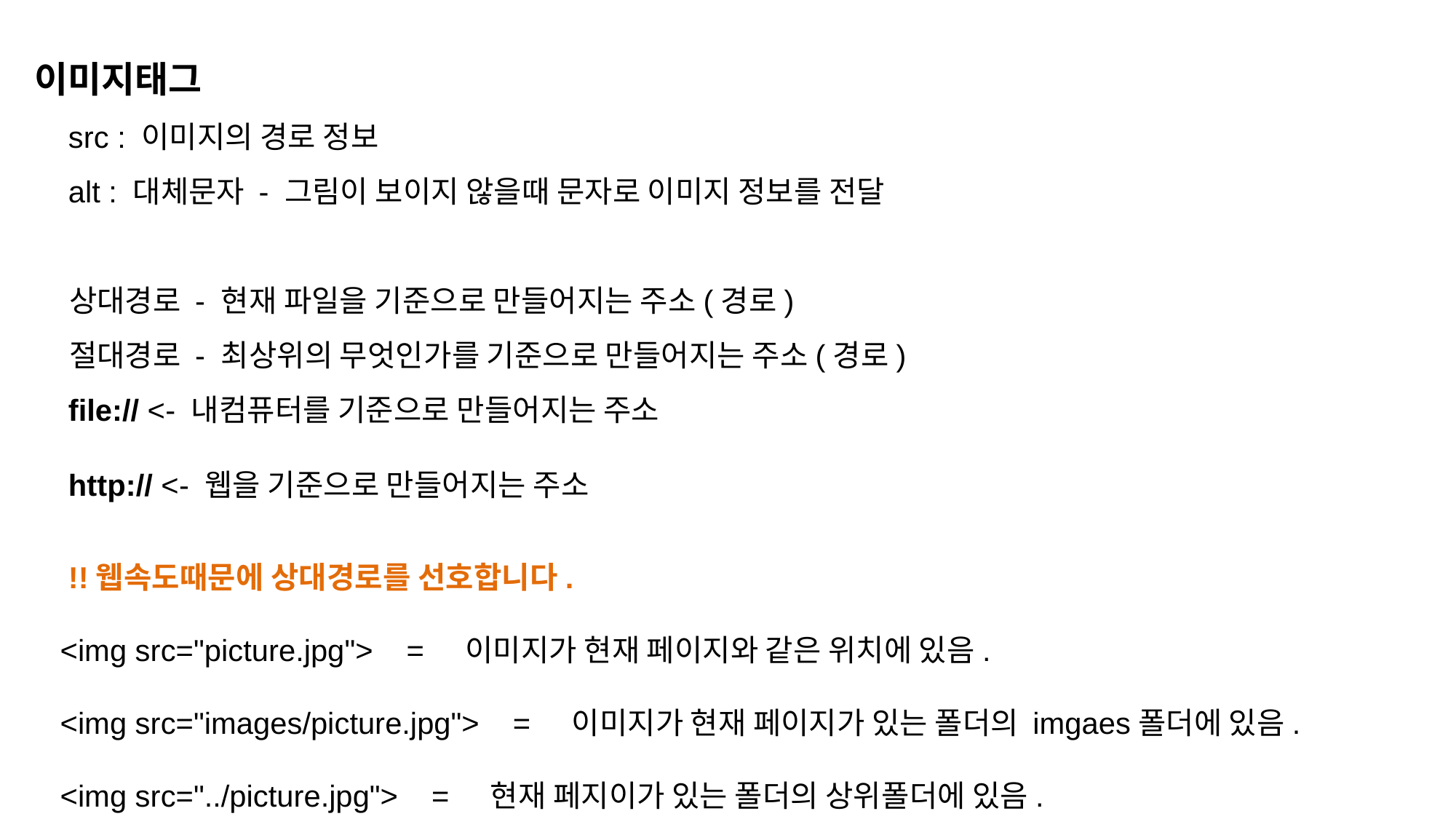

이미지태그
    src : 이미지의 경로 정보
    alt : 대체문자 - 그림이 보이지 않을때 문자로 이미지 정보를 전달

    상대경로 - 현재 파일을 기준으로 만들어지는 주소(경로)
    절대경로 - 최상위의 무엇인가를 기준으로 만들어지는 주소(경로)
    file:// <- 내컴퓨터를 기준으로 만들어지는 주소
    http:// <- 웹을 기준으로 만들어지는 주소
    !!웹속도때문에 상대경로를 선호합니다.
   <img src="picture.jpg">    =    이미지가 현재 페이지와 같은 위치에 있음.
   <img src="images/picture.jpg">    =    이미지가 현재 페이지가 있는 폴더의 imgaes폴더에 있음.
   <img src="../picture.jpg">    =    현재 페지이가 있는 폴더의 상위폴더에 있음.